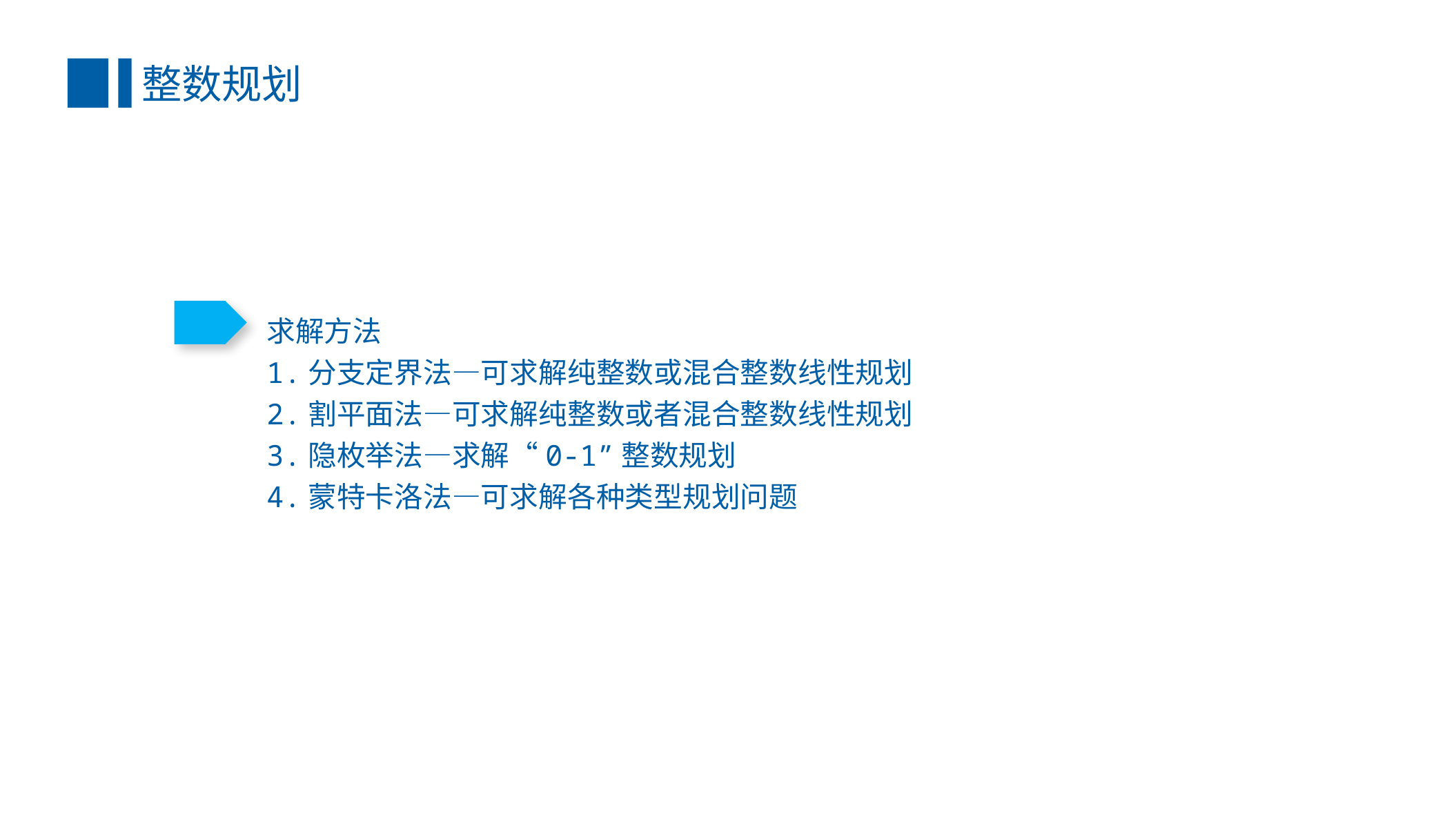

整数规划

求解方法
1.分支定界法—可求解纯整数或混合整数线性规划
2.割平面法—可求解纯整数或者混合整数线性规划
3.隐枚举法—求解“0-1”整数规划
4.蒙特卡洛法—可求解各种类型规划问题